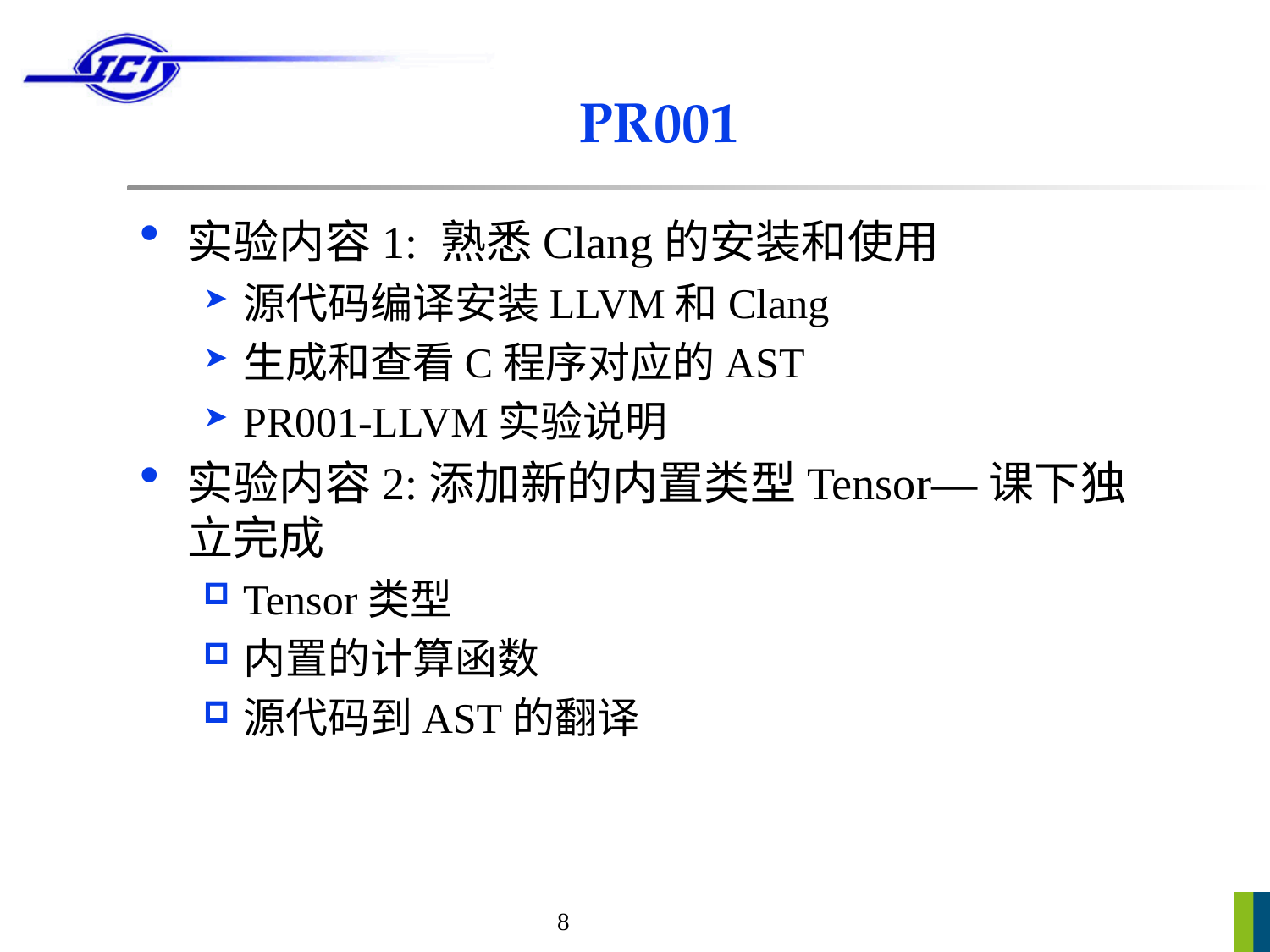

# PR001
实验内容1: 熟悉Clang的安装和使用
源代码编译安装LLVM和Clang
生成和查看C程序对应的AST
PR001-LLVM实验说明
实验内容2:添加新的内置类型Tensor—课下独立完成
Tensor类型
内置的计算函数
源代码到AST的翻译